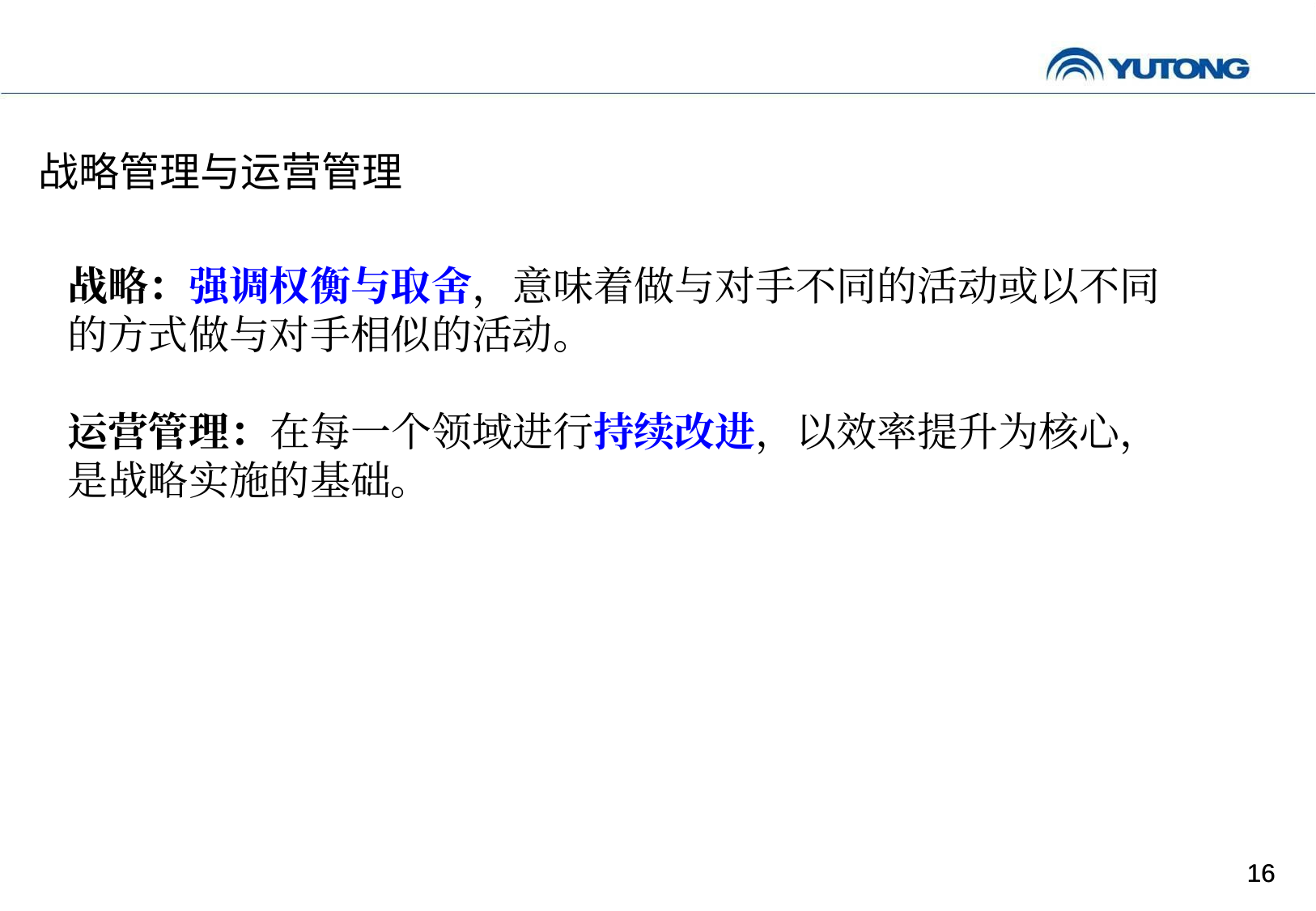

战略管理与运营管理
战略：强调权衡与取舍，意味着做与对手不同的活动或以不同的方式做与对手相似的活动。

运营管理：在每一个领域进行持续改进，以效率提升为核心，是战略实施的基础。
16
16